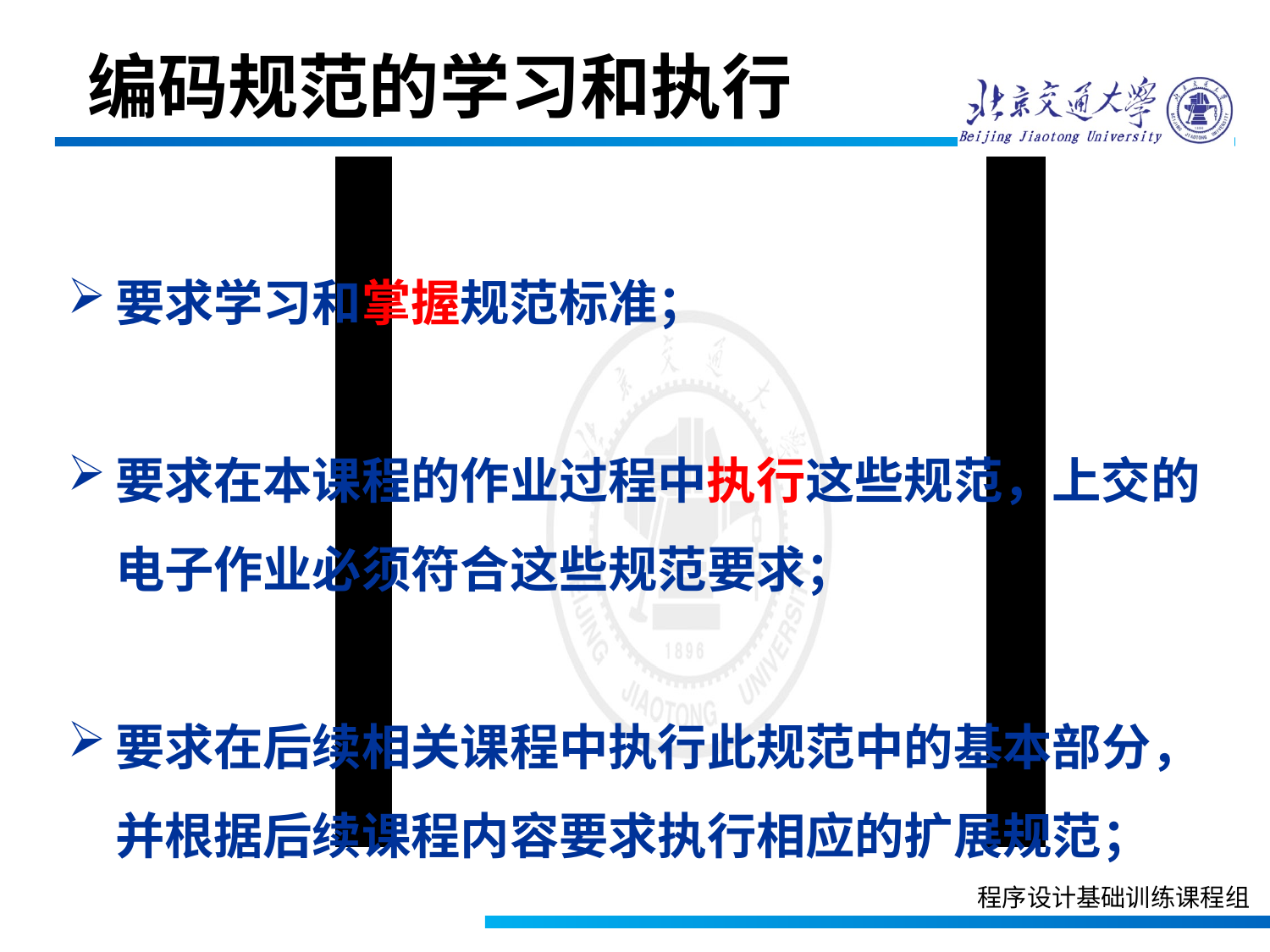

编码规范的学习和执行
要求学习和掌握规范标准；

要求在本课程的作业过程中执行这些规范，上交的电子作业必须符合这些规范要求；

要求在后续相关课程中执行此规范中的基本部分，并根据后续课程内容要求执行相应的扩展规范；
程序设计基础训练课程组